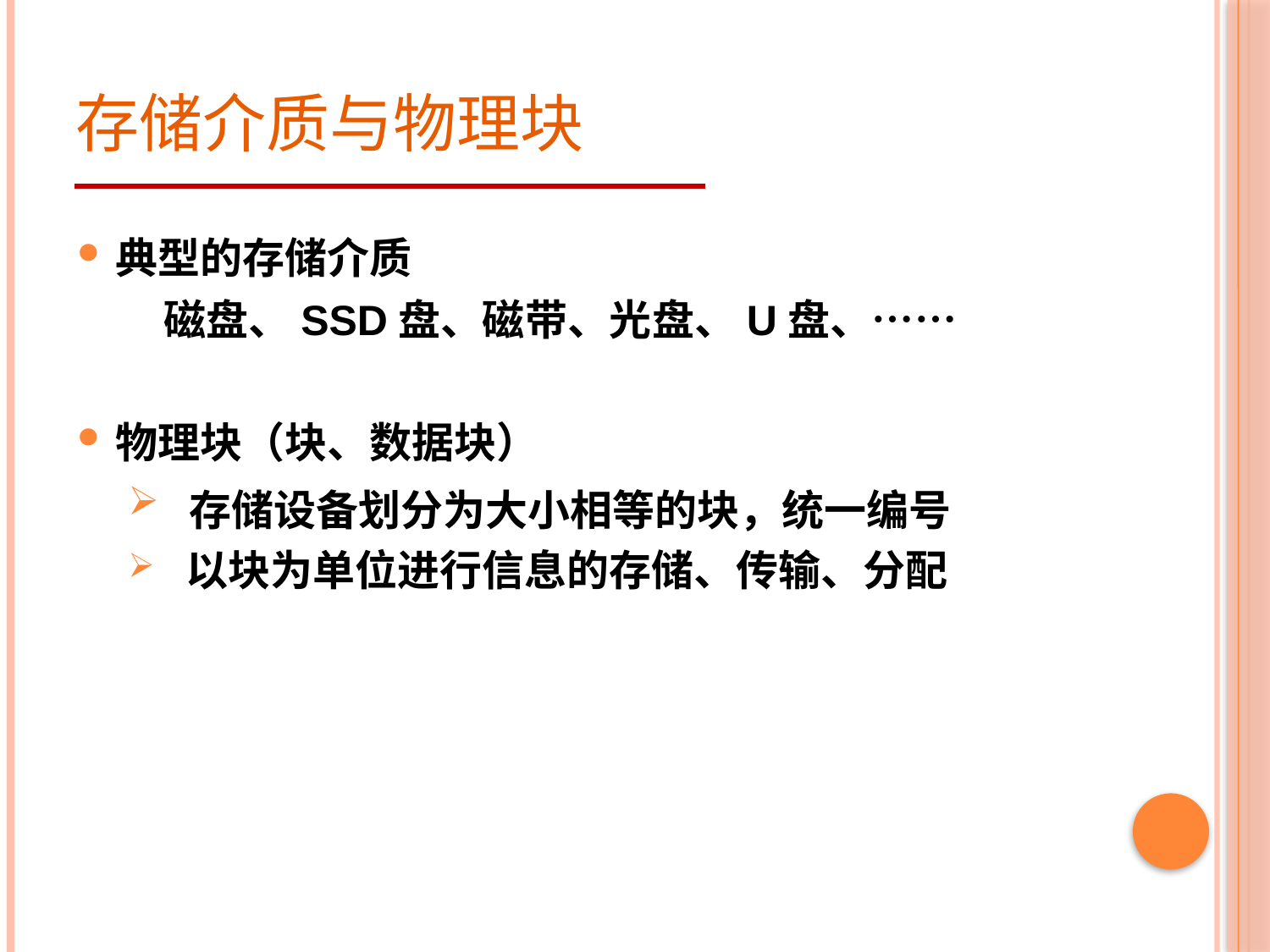

# 存储介质与物理块
典型的存储介质
        磁盘、SSD盘、磁带、光盘、U盘、……

物理块（块、数据块）
 存储设备划分为大小相等的块，统一编号
 以块为单位进行信息的存储、传输、分配